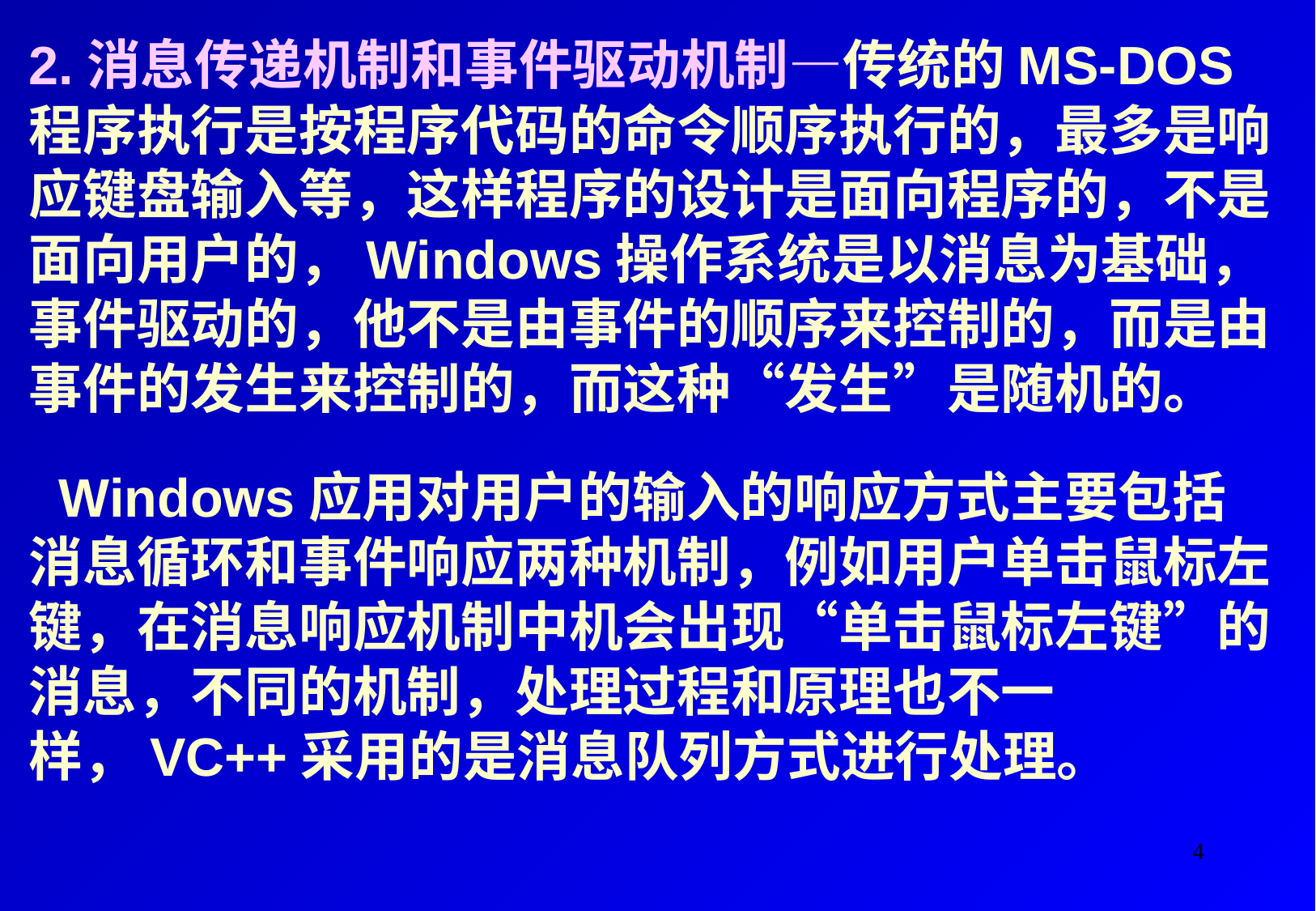

2.消息传递机制和事件驱动机制—传统的MS-DOS程序执行是按程序代码的命令顺序执行的，最多是响应键盘输入等，这样程序的设计是面向程序的，不是面向用户的，Windows操作系统是以消息为基础，事件驱动的，他不是由事件的顺序来控制的，而是由事件的发生来控制的，而这种“发生”是随机的。
  Windows应用对用户的输入的响应方式主要包括消息循环和事件响应两种机制，例如用户单击鼠标左键，在消息响应机制中机会出现“单击鼠标左键”的消息，不同的机制，处理过程和原理也不一样，VC++采用的是消息队列方式进行处理。
4